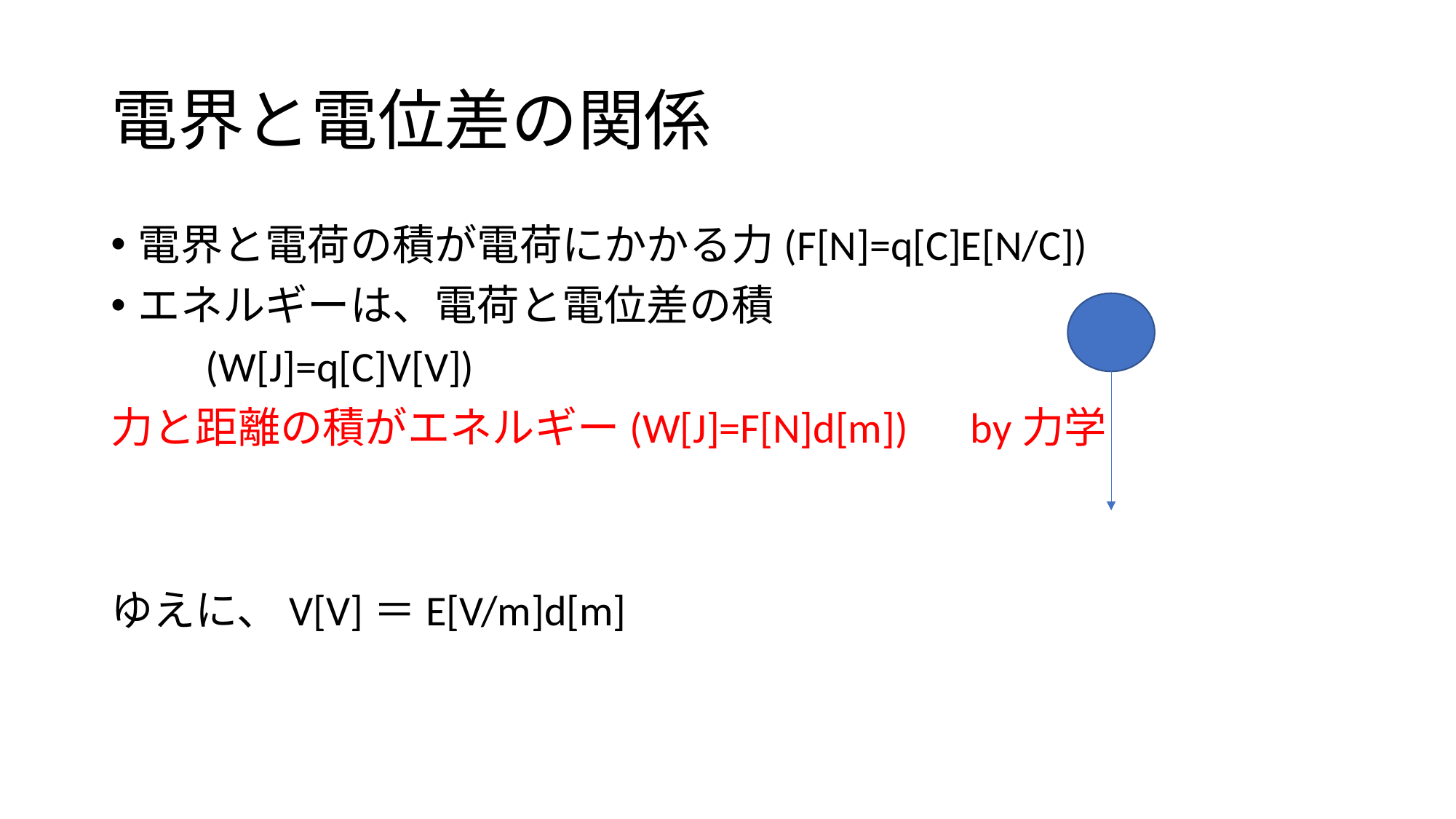

# 電界と電位差の関係
電界と電荷の積が電荷にかかる力(F[N]=q[C]E[N/C])
エネルギーは、電荷と電位差の積
　　(W[J]=q[C]V[V])
力と距離の積がエネルギー(W[J]=F[N]d[m])　by力学

ゆえに、V[V]＝E[V/m]d[m]